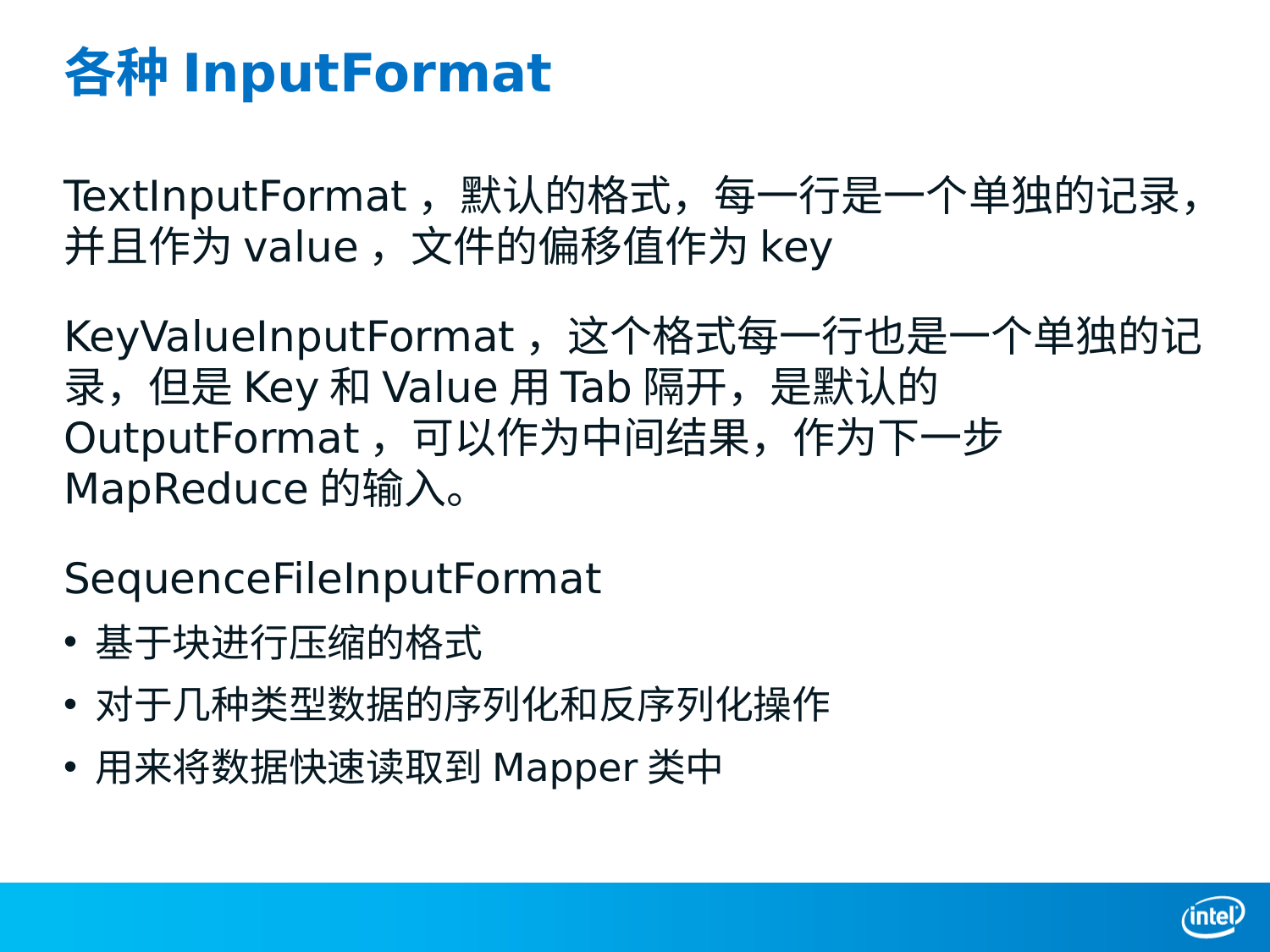

# 各种InputFormat
TextInputFormat，默认的格式，每一行是一个单独的记录，并且作为value，文件的偏移值作为key
KeyValueInputFormat，这个格式每一行也是一个单独的记录，但是Key和Value用Tab隔开，是默认的OutputFormat，可以作为中间结果，作为下一步MapReduce的输入。
SequenceFileInputFormat
基于块进行压缩的格式
对于几种类型数据的序列化和反序列化操作
用来将数据快速读取到Mapper类中